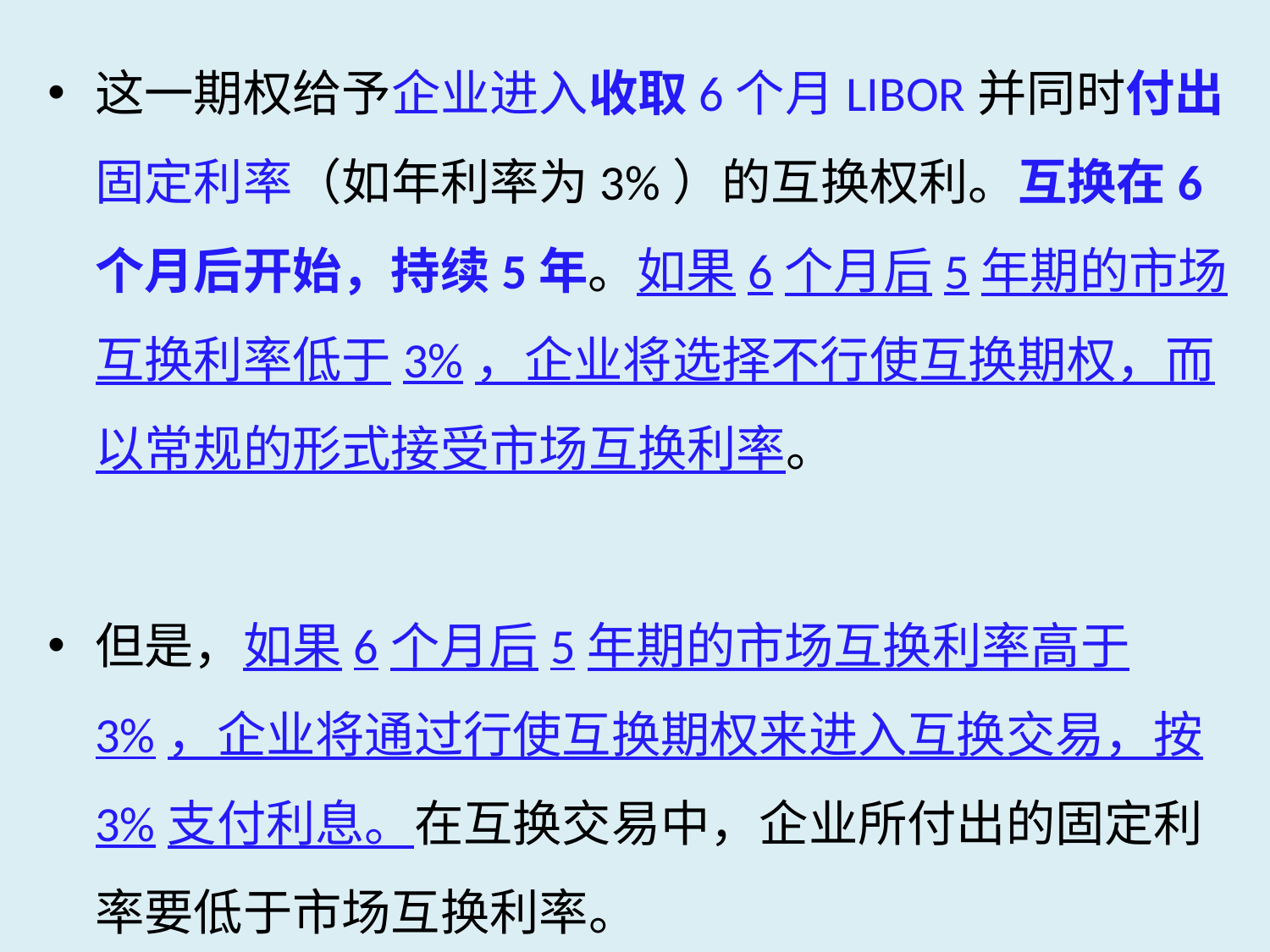

这一期权给予企业进入收取6个月LIBOR并同时付出固定利率（如年利率为3%）的互换权利。互换在6个月后开始，持续5年。如果6个月后5年期的市场互换利率低于3%，企业将选择不行使互换期权，而以常规的形式接受市场互换利率。

但是，如果6个月后5年期的市场互换利率高于3%，企业将通过行使互换期权来进入互换交易，按3%支付利息。在互换交易中，企业所付出的固定利率要低于市场互换利率。